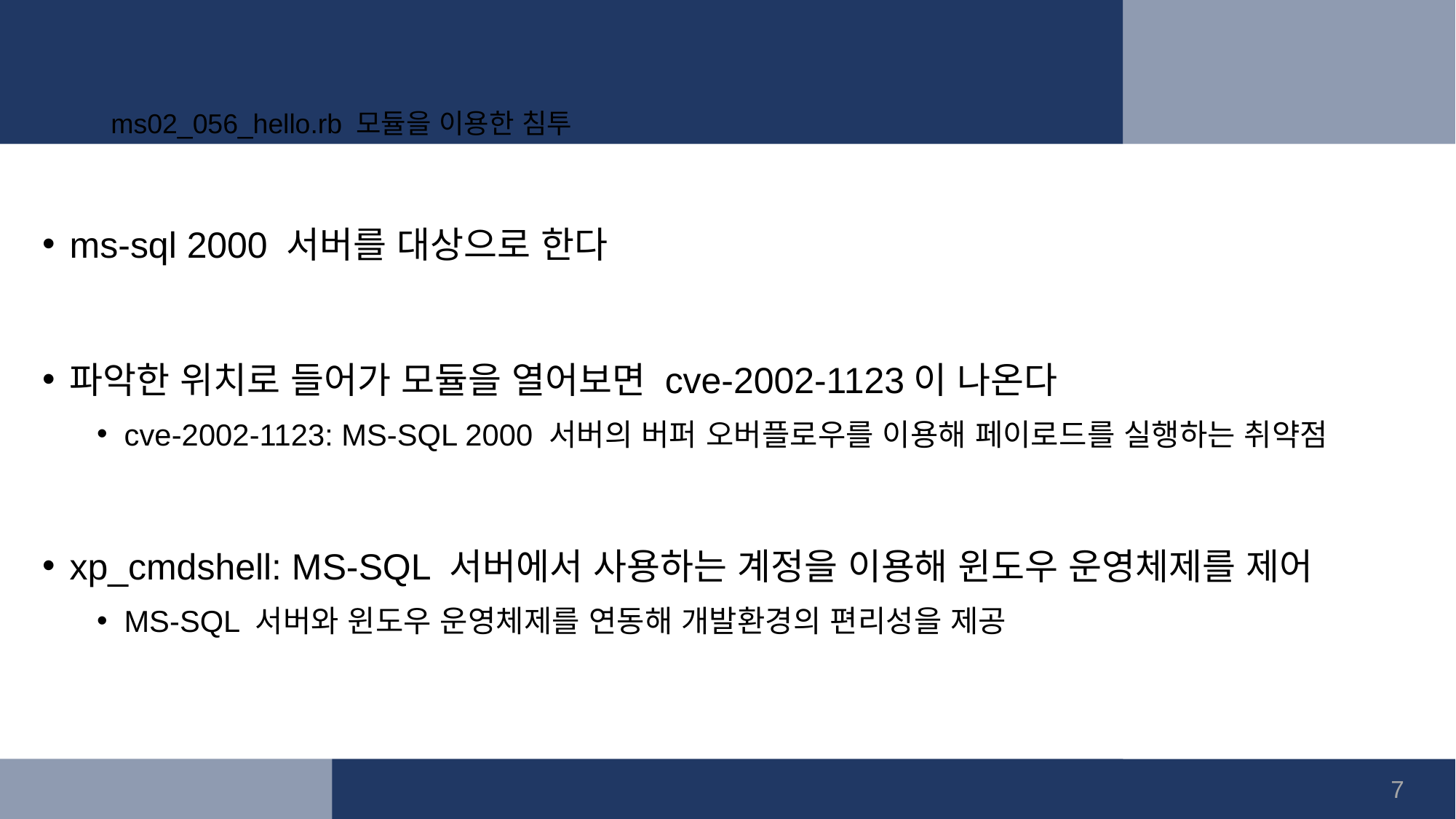

# ms02_056_hello.rb 모듈을 이용한 침투
ms-sql 2000 서버를 대상으로 한다

파악한 위치로 들어가 모듈을 열어보면 cve-2002-1123이 나온다
cve-2002-1123: MS-SQL 2000 서버의 버퍼 오버플로우를 이용해 페이로드를 실행하는 취약점

xp_cmdshell: MS-SQL 서버에서 사용하는 계정을 이용해 윈도우 운영체제를 제어
MS-SQL 서버와 윈도우 운영체제를 연동해 개발환경의 편리성을 제공
7